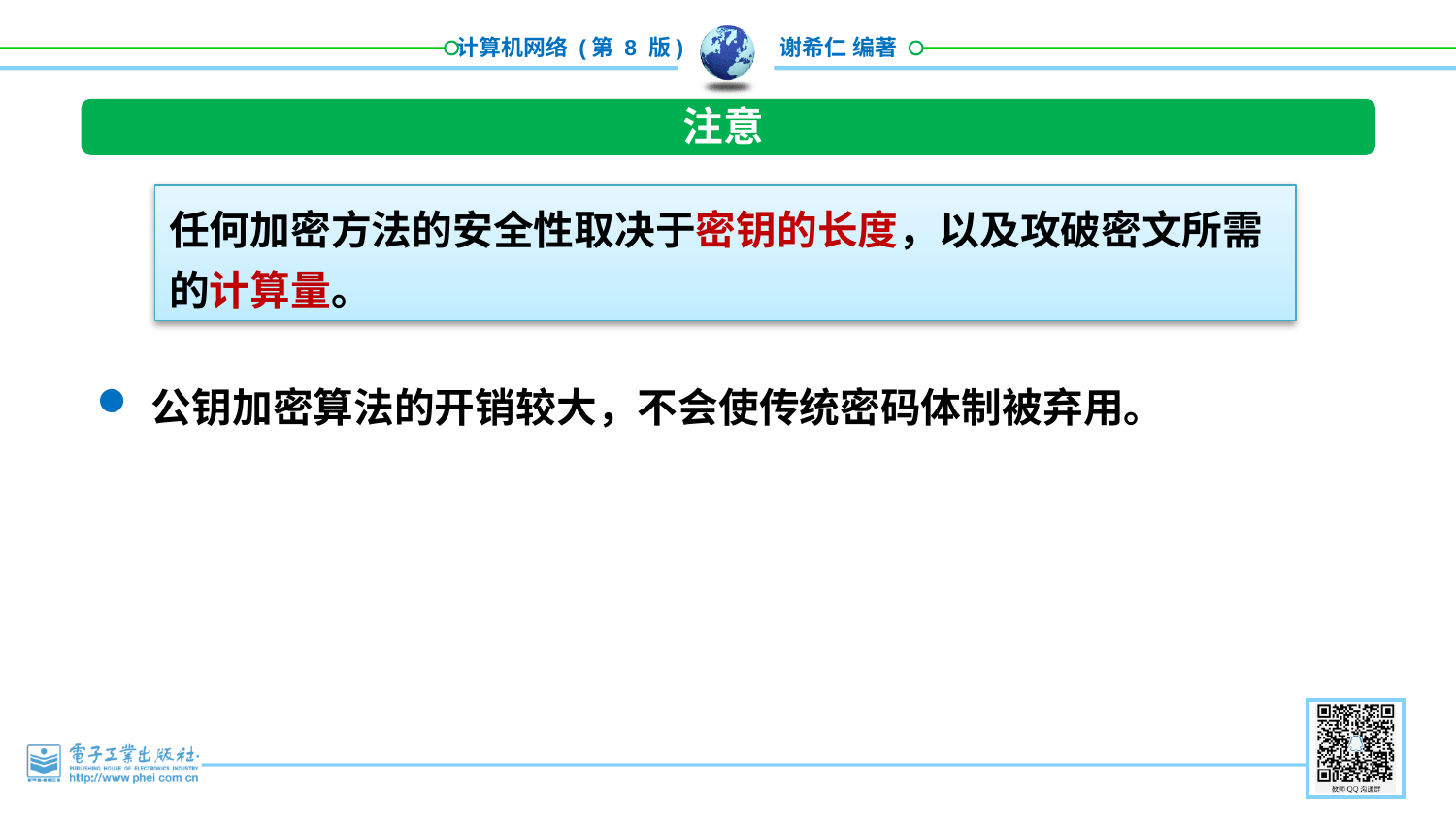

注意

公钥加密算法的开销较大，不会使传统密码体制被弃用。
任何加密方法的安全性取决于密钥的长度，以及攻破密文所需的计算量。